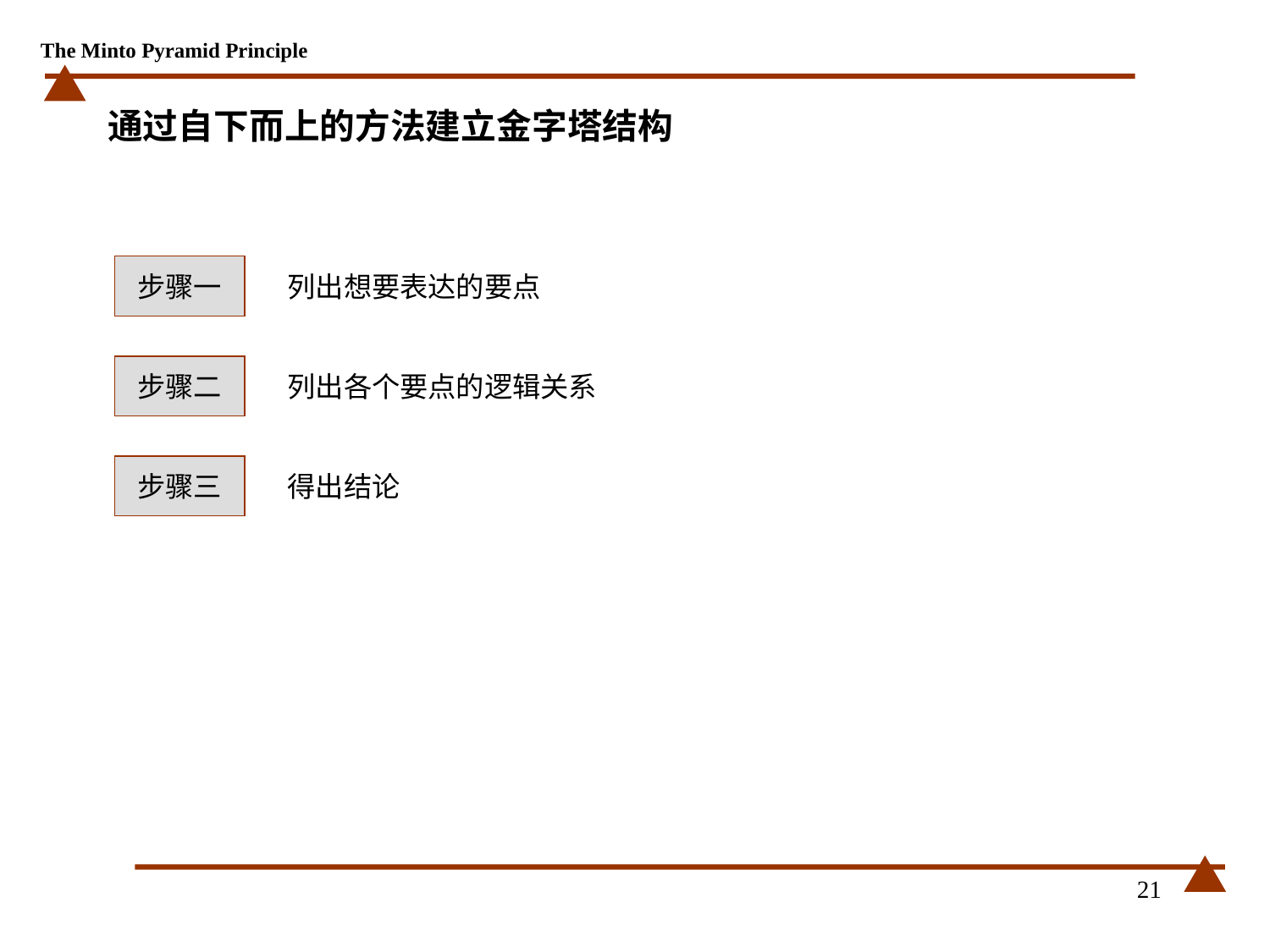

# 通过自下而上的方法建立金字塔结构
步骤一
列出想要表达的要点
步骤二
列出各个要点的逻辑关系
步骤三
得出结论
21